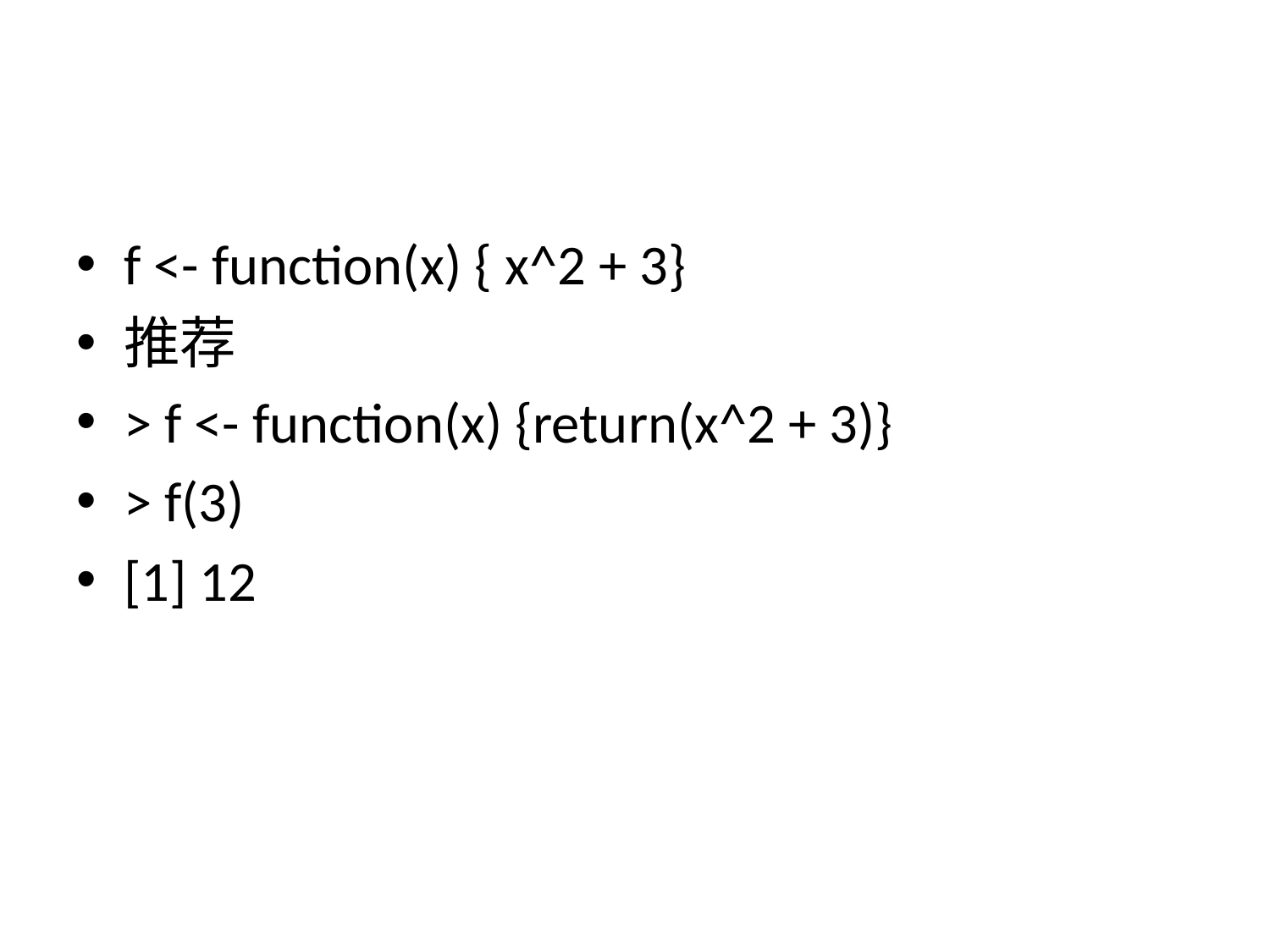

#
f <- function(x) { x^2 + 3}
推荐
> f <- function(x) {return(x^2 + 3)}
> f(3)
[1] 12